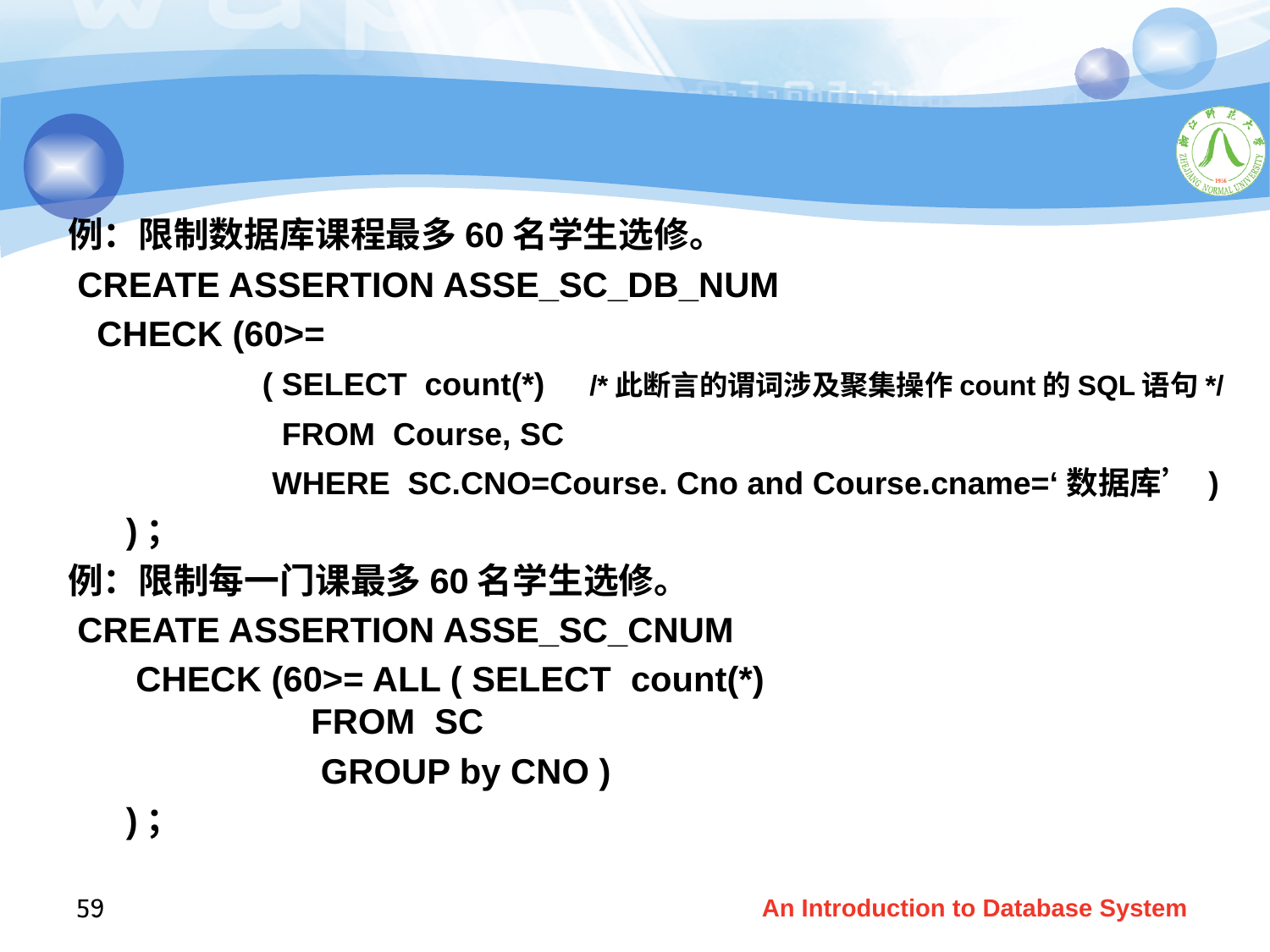

#
例：限制数据库课程最多60名学生选修。
 CREATE ASSERTION ASSE_SC_DB_NUM
   CHECK (60>=
                    ( SELECT  count(*)     /*此断言的谓词涉及聚集操作count的SQL语句*/
                      FROM  Course, SC
                     WHERE  SC.CNO=Course. Cno and Course.cname=‘数据库’ )
      )；
例：限制每一门课最多60名学生选修。
 CREATE ASSERTION ASSE_SC_CNUM
       CHECK (60>= ALL ( SELECT  count(*)
                         FROM  SC
                          GROUP by CNO )
      )；

59
An Introduction to Database System